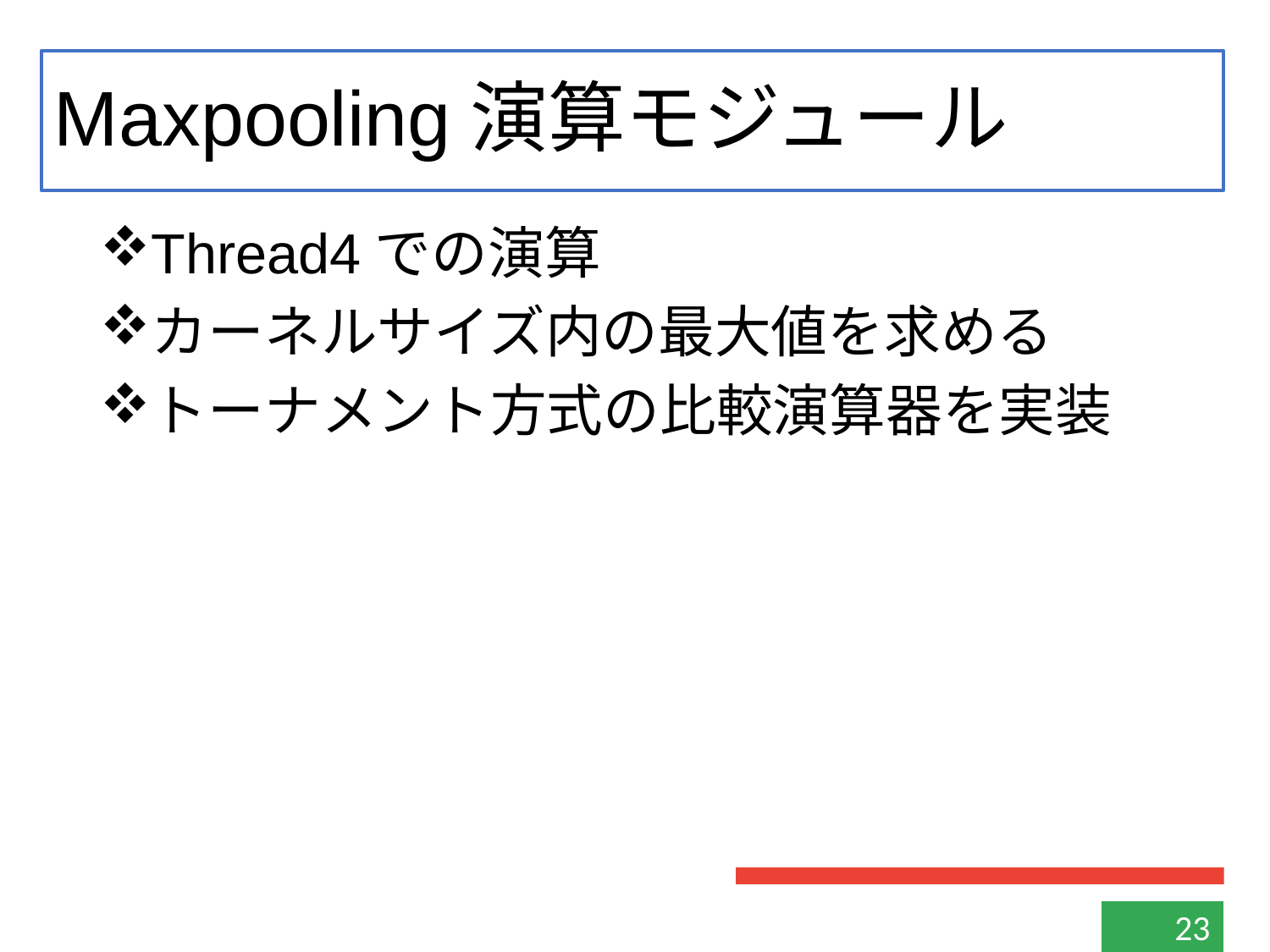

# Maxpooling演算モジュール
Thread4での演算
カーネルサイズ内の最大値を求める
トーナメント方式の比較演算器を実装

23